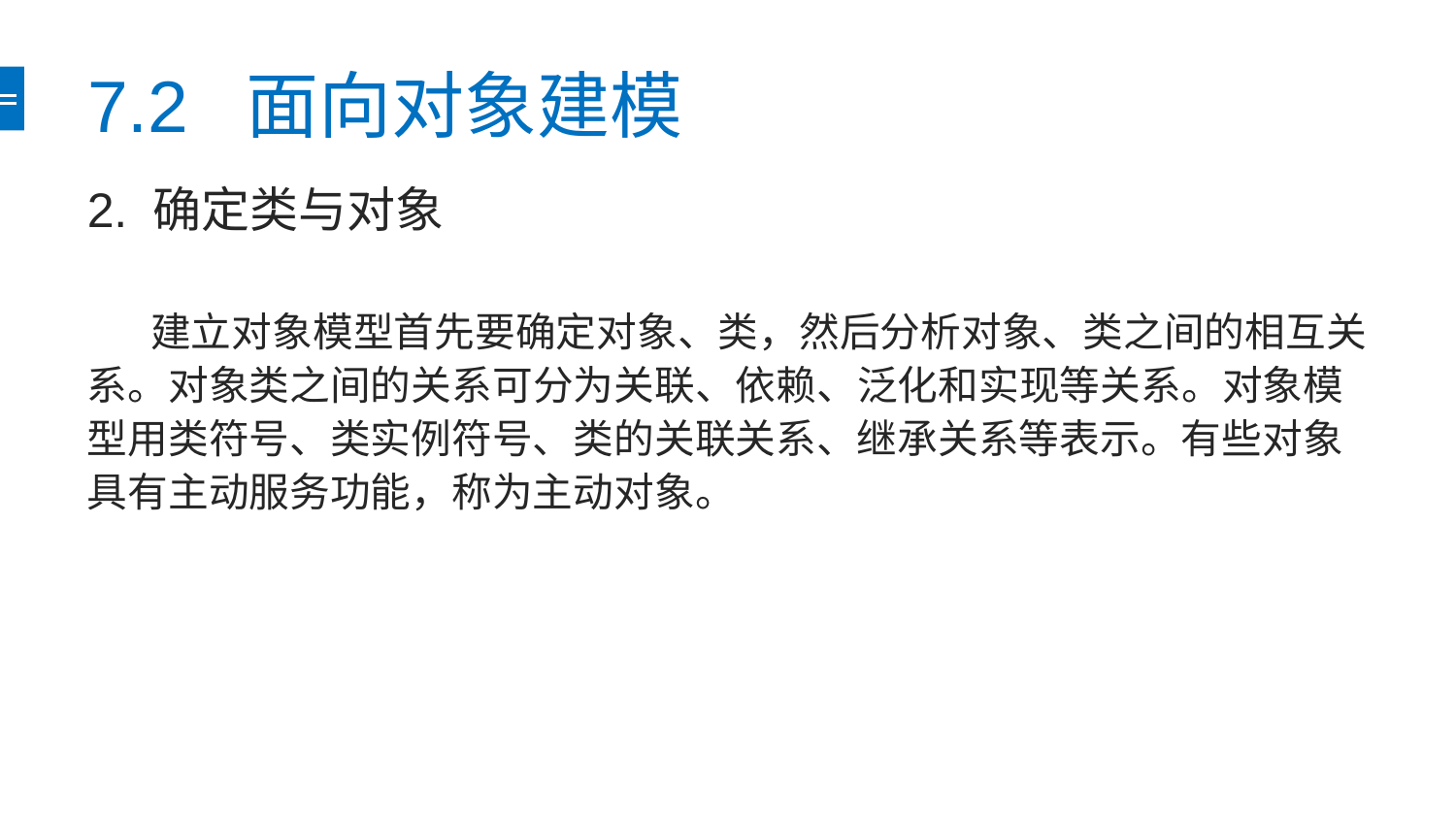

# 7.2  面向对象建模
2. 确定类与对象

      建立对象模型首先要确定对象、类，然后分析对象、类之间的相互关系。对象类之间的关系可分为关联、依赖、泛化和实现等关系。对象模型用类符号、类实例符号、类的关联关系、继承关系等表示。有些对象具有主动服务功能，称为主动对象。